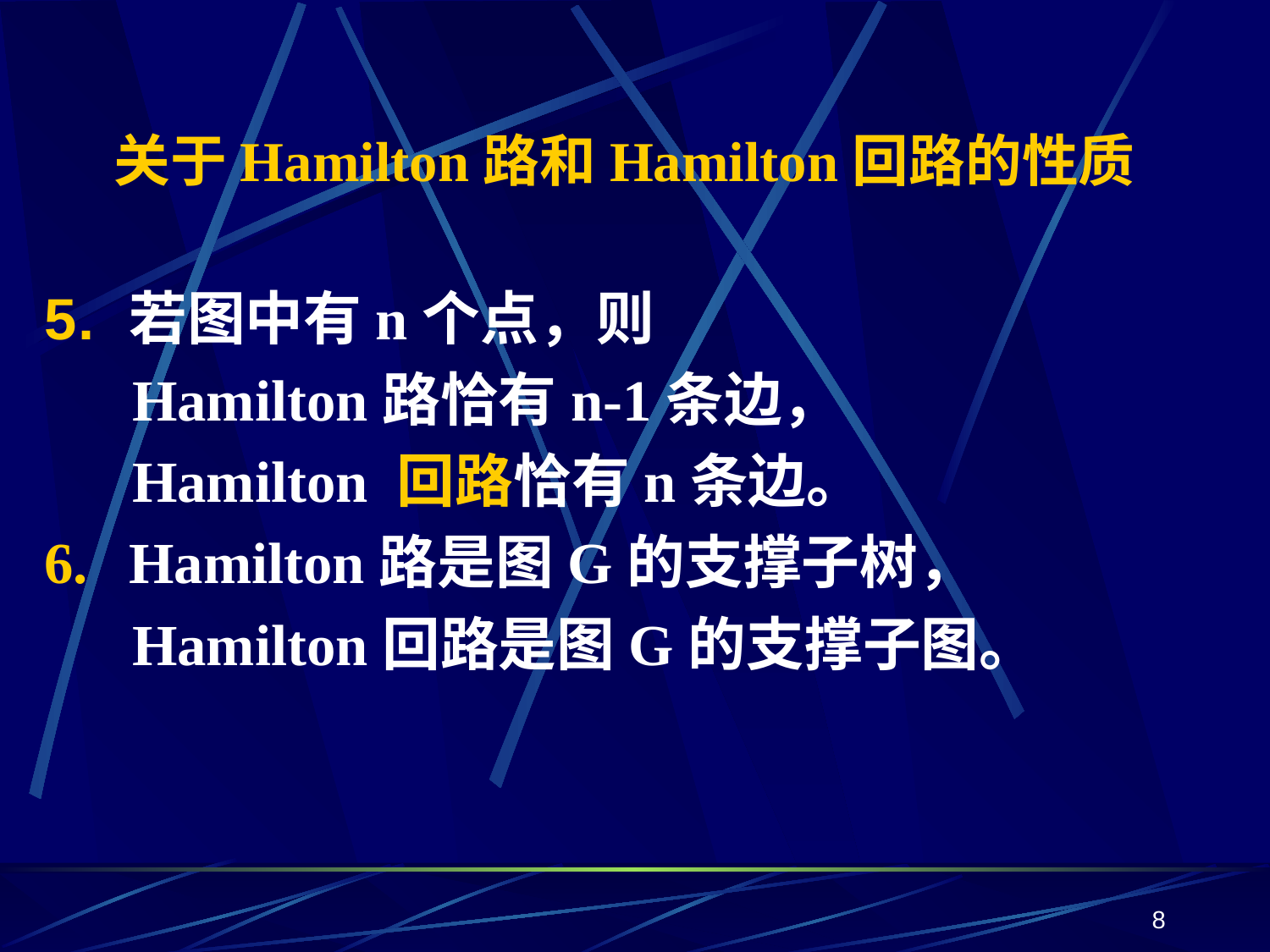

# 关于Hamilton路和Hamilton回路的性质
若图中有n个点，则
      Hamilton路恰有n-1条边，
      Hamilton 回路恰有n条边。
Hamilton路是图G的支撑子树，
      Hamilton回路是图G的支撑子图。
8